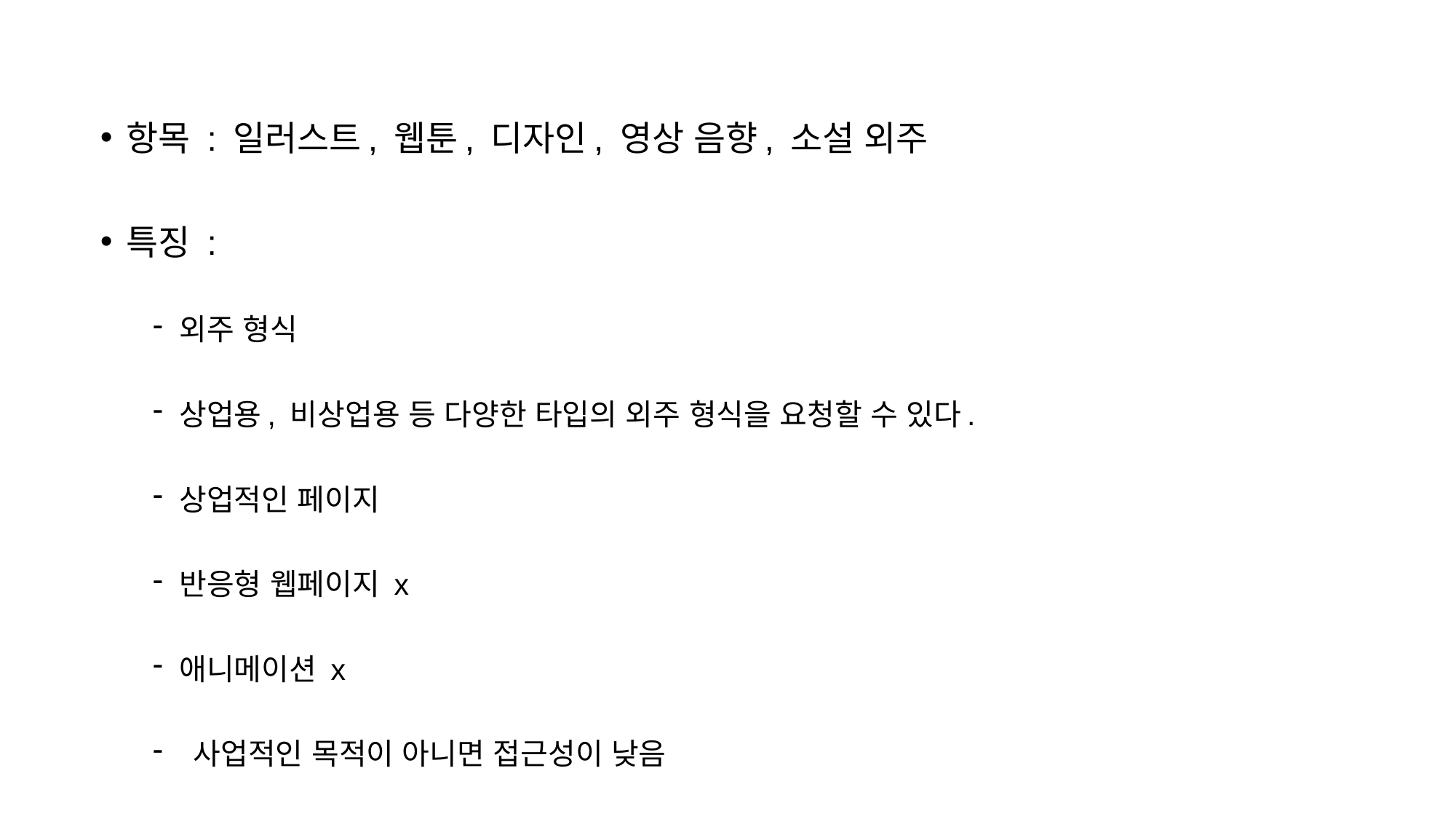

항목 : 일러스트, 웹툰, 디자인, 영상 음향, 소설 외주
특징 :
외주 형식
상업용, 비상업용 등 다양한 타입의 외주 형식을 요청할 수 있다.
상업적인 페이지
반응형 웹페이지 x
애니메이션 x
 사업적인 목적이 아니면 접근성이 낮음